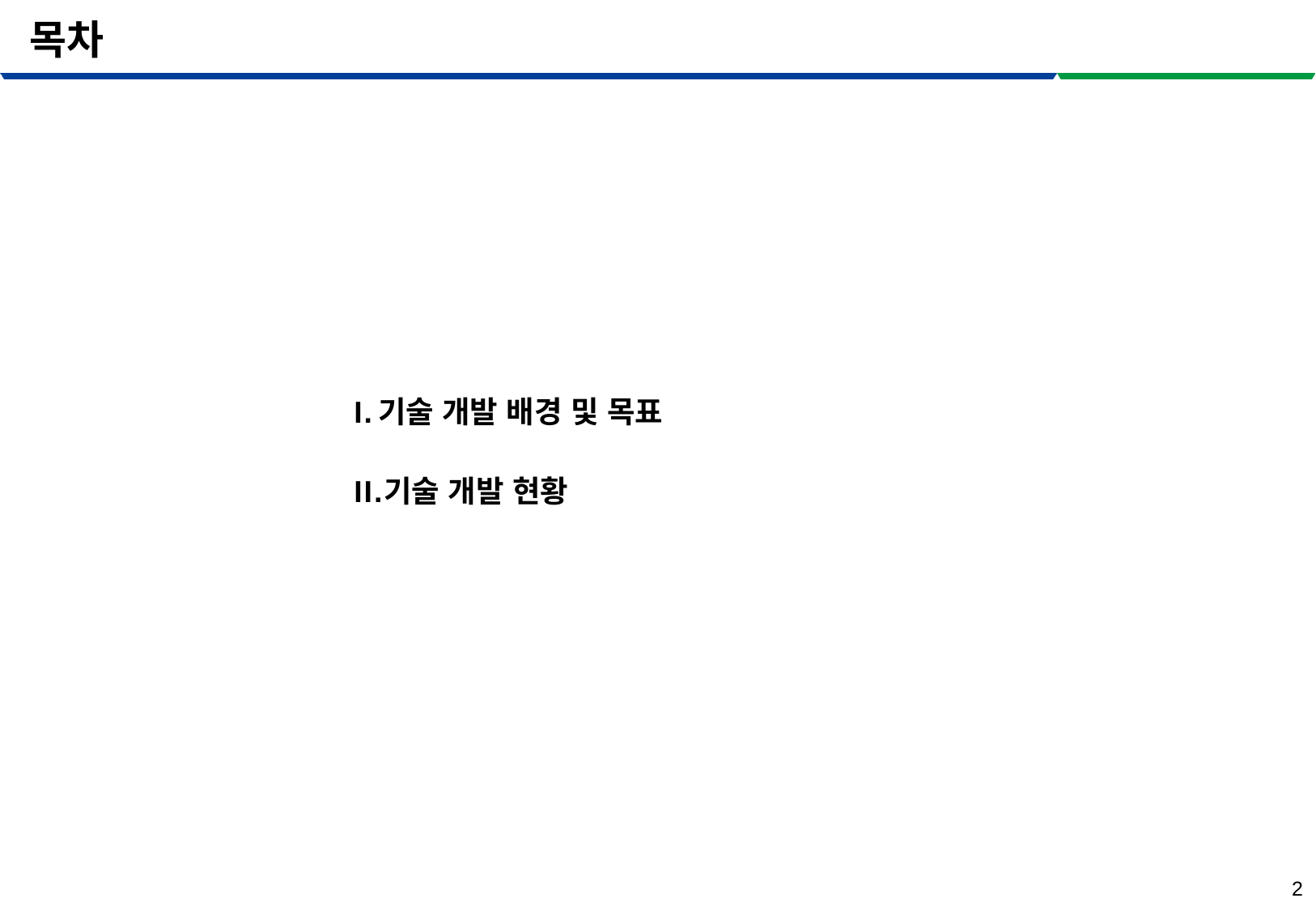

# 목차
기술 개발 배경 및 목표
기술 개발 현황